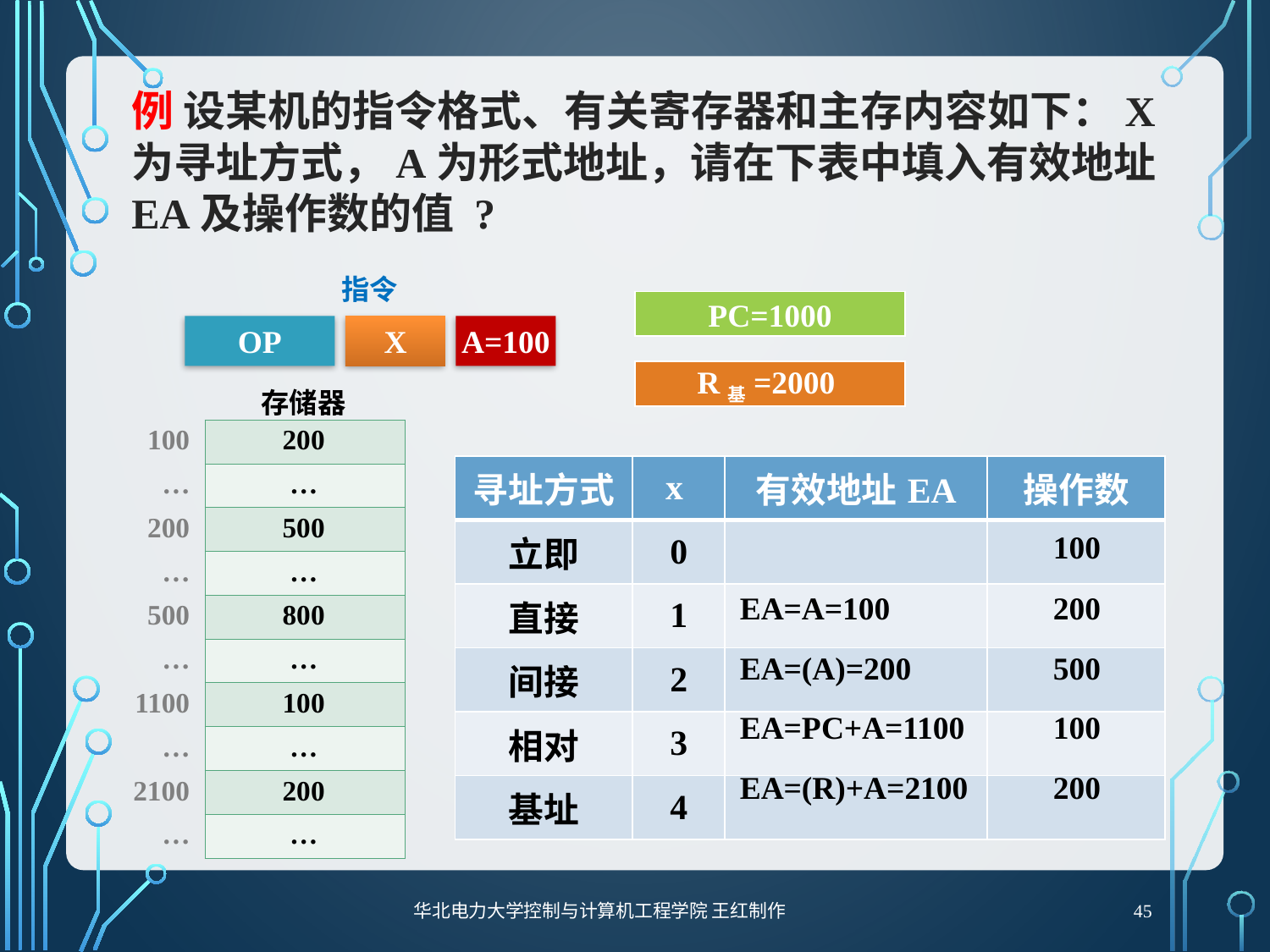

# 例 设某机的指令格式、有关寄存器和主存内容如下：X为寻址方式，A为形式地址，请在下表中填入有效地址EA及操作数的值 ?
指令
PC=1000
OP
X
A=100
R基=2000
|  | 存储器 |
| --- | --- |
| 100 | 200 |
| … | … |
| 200 | 500 |
| … | … |
| 500 | 800 |
| … | … |
| 1100 | 100 |
| … | … |
| 2100 | 200 |
| … | … |
| 寻址方式 | x | 有效地址EA | 操作数 |
| --- | --- | --- | --- |
| 立即 | 0 |  |  |
| 直接 | 1 |  |  |
| 间接 | 2 |  |  |
| 相对 | 3 |  |  |
| 基址 | 4 |  |  |
100
EA=A=100
200
EA=(A)=200
500
EA=PC+A=1100
100
EA=(R)+A=2100
200
45
华北电力大学控制与计算机工程学院 王红制作